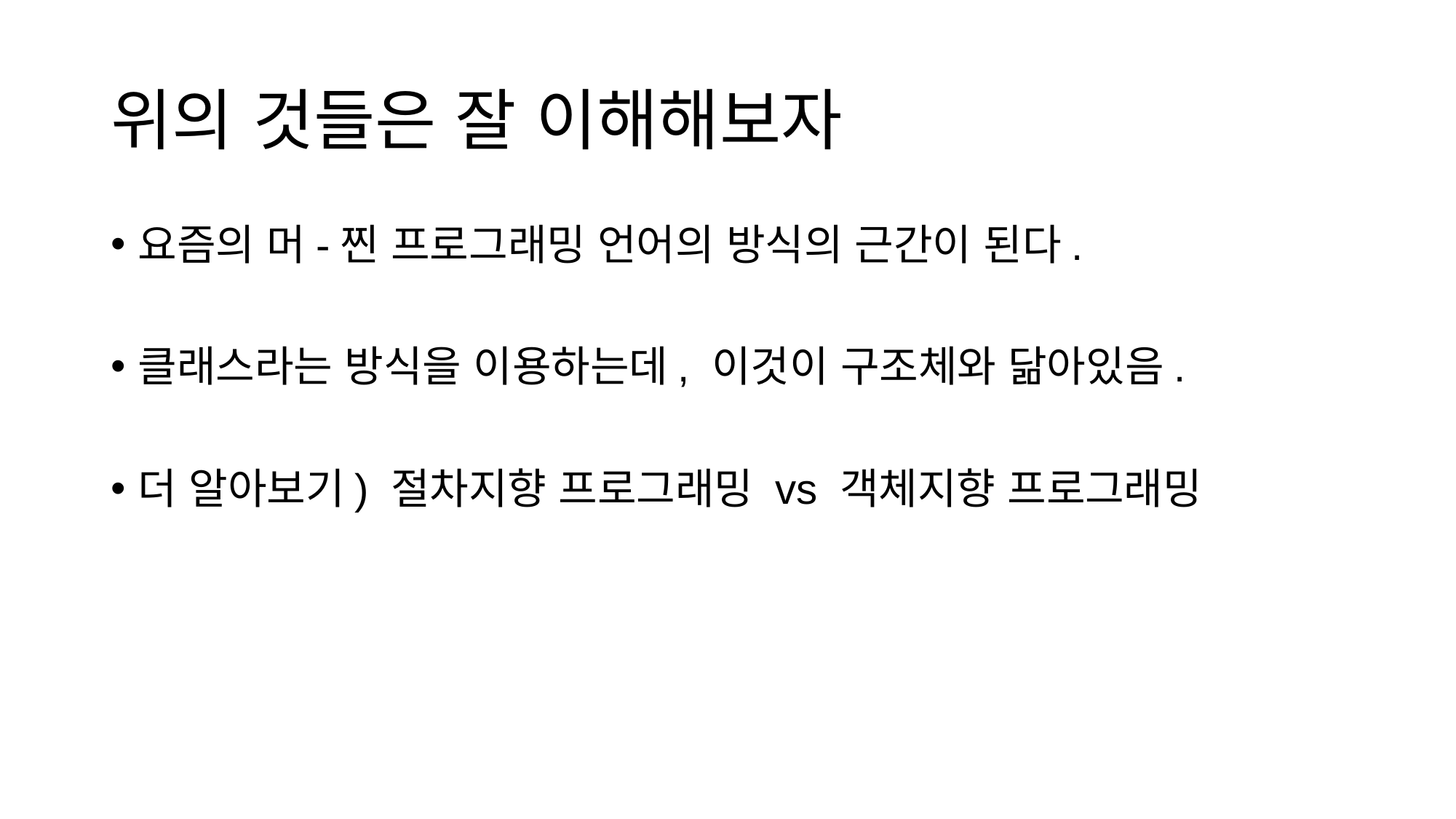

# 위의 것들은 잘 이해해보자
요즘의 머-찐 프로그래밍 언어의 방식의 근간이 된다.

클래스라는 방식을 이용하는데, 이것이 구조체와 닮아있음.

더 알아보기) 절차지향 프로그래밍 vs 객체지향 프로그래밍